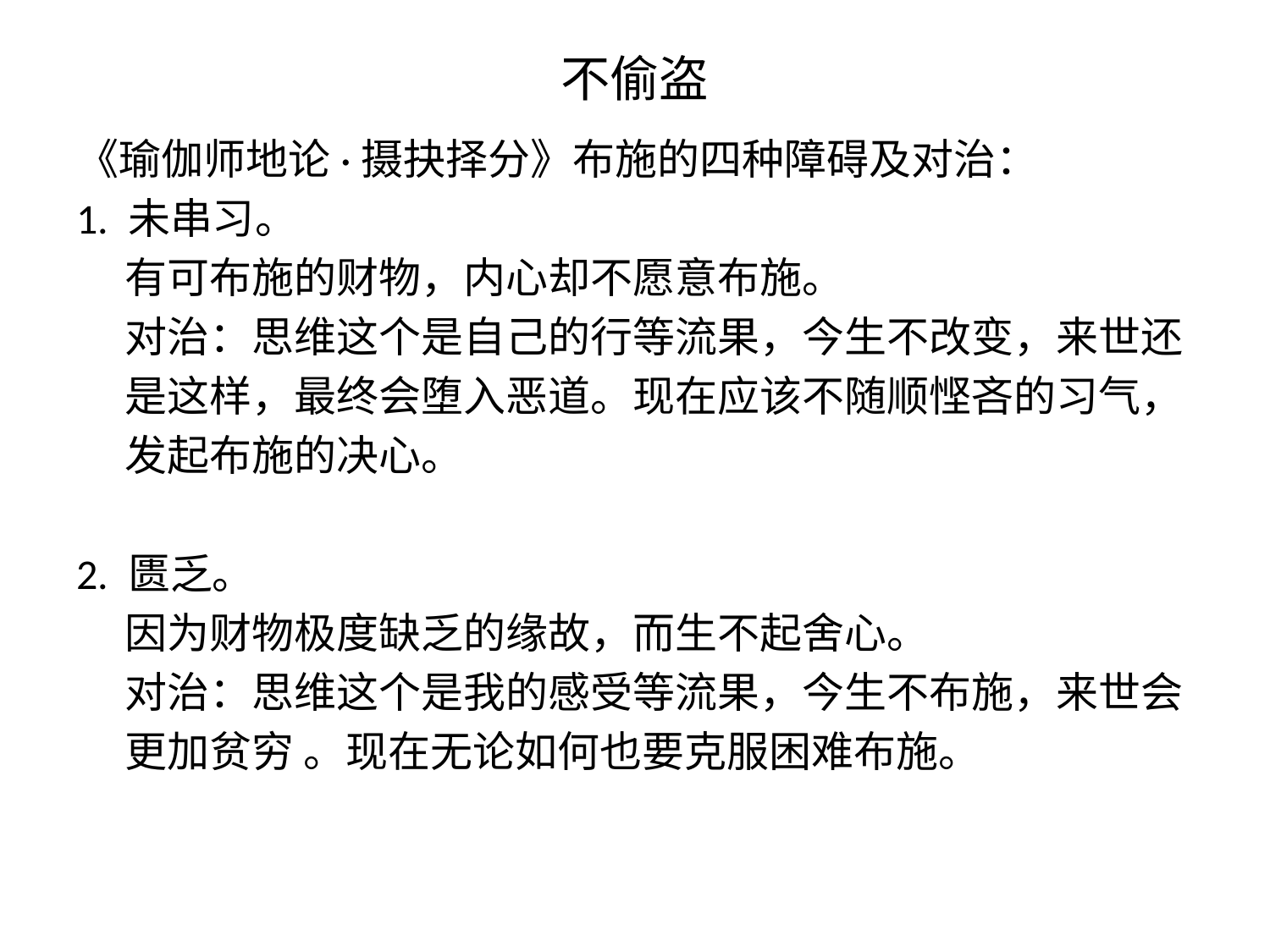

# 不偷盗
《瑜伽师地论·摄抉择分》布施的四种障碍及对治：
1. 未串习。
    有可布施的财物，内心却不愿意布施。
    对治：思维这个是自己的行等流果，今生不改变，来世还
    是这样，最终会堕入恶道。现在应该不随顺悭吝的习气，
    发起布施的决心。

2. 匮乏。
    因为财物极度缺乏的缘故，而生不起舍心。
    对治：思维这个是我的感受等流果，今生不布施，来世会
    更加贫穷 。现在无论如何也要克服困难布施。